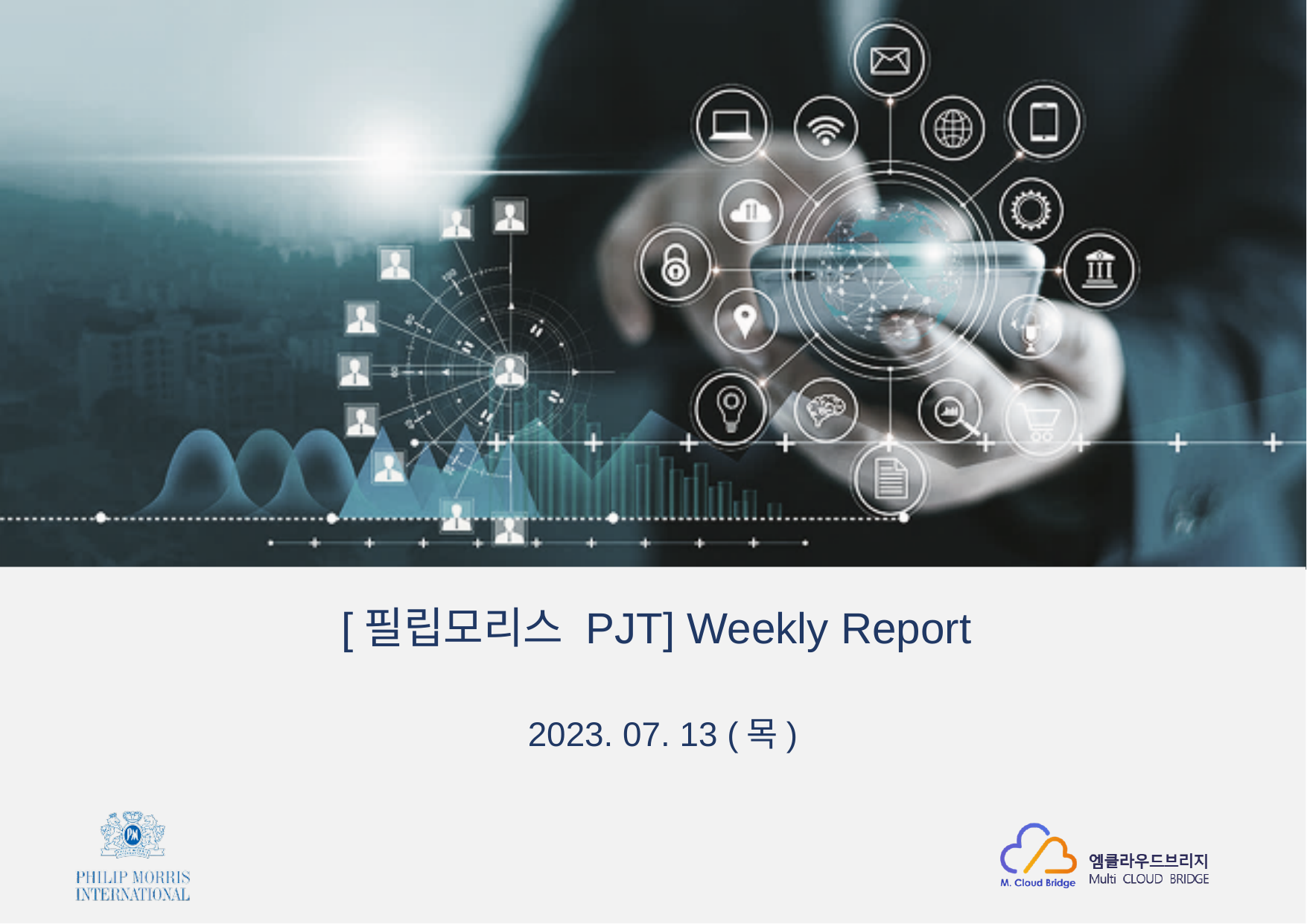

[필립모리스 PJT] Weekly Report
2023. 07. 13 (목)